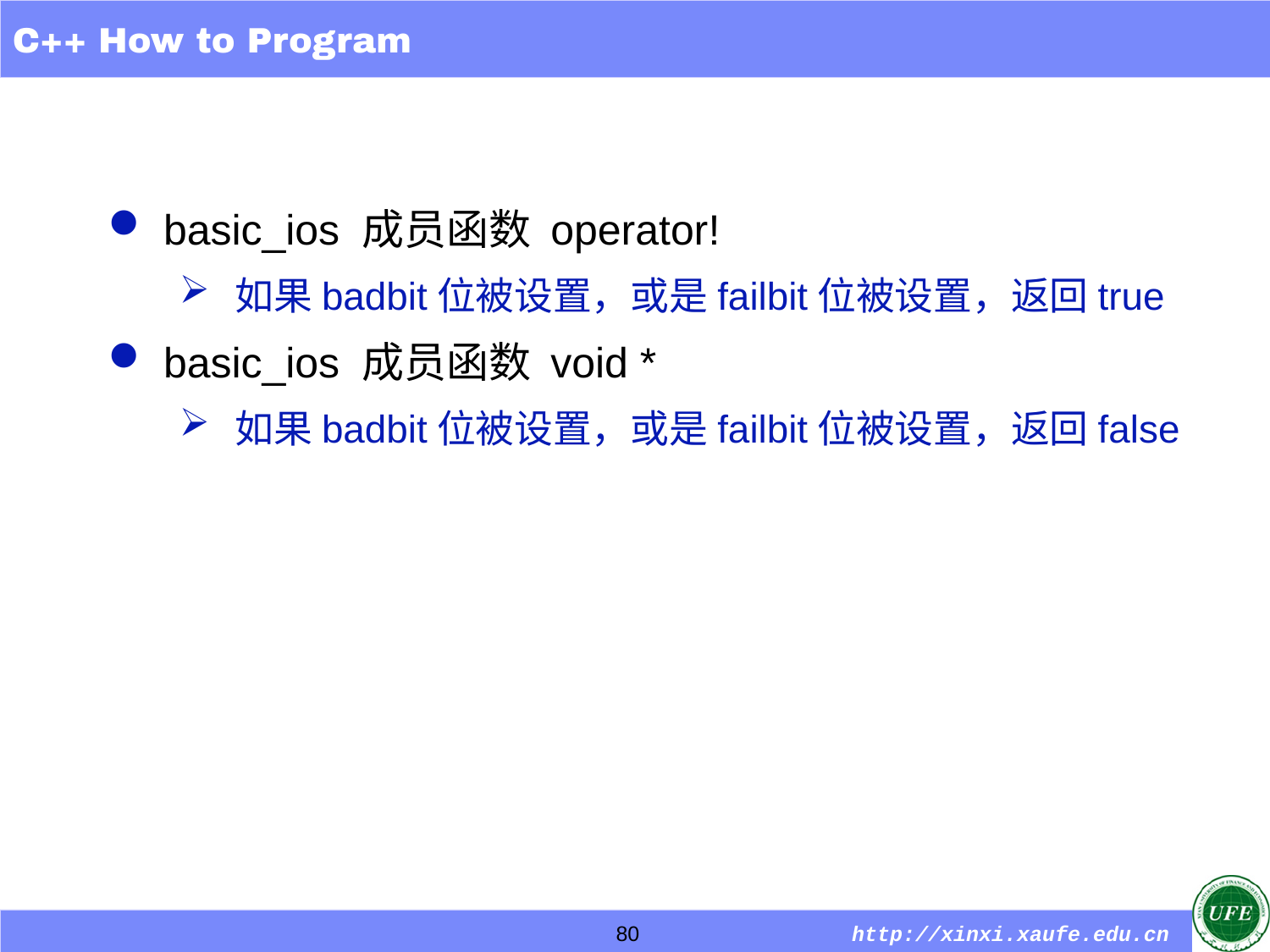

basic_ios 成员函数 operator!
如果badbit位被设置，或是failbit位被设置，返回true
basic_ios 成员函数 void *
如果badbit位被设置，或是failbit位被设置，返回false
80